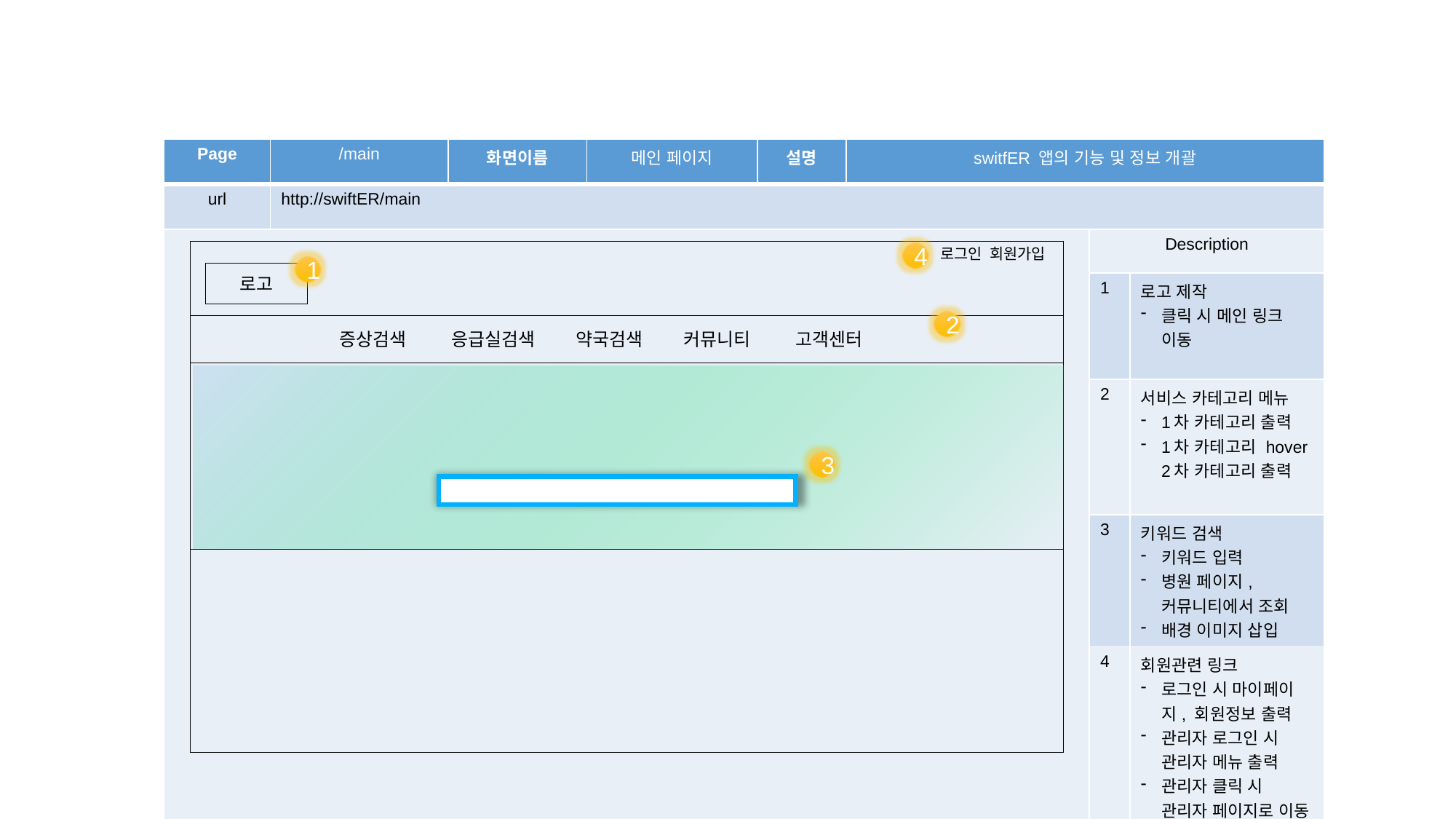

| Page | /main | 화면이름 | 메인 페이지 | 설명 | switfER 앱의 기능 및 정보 개괄 |  |  |
| --- | --- | --- | --- | --- | --- | --- | --- |
| url | http://swiftER/main |  |  |  |  |  |  |
|  |  |  |  |  |  | Description |  |
|  |  |  |  |  |  | 1 | 로고 제작 클릭 시 메인 링크 이동 |
|  |  |  |  |  |  | 2 | 서비스 카테고리 메뉴 1차 카테고리 출력 1차 카테고리 hover 2차 카테고리 출력 |
|  |  |  |  |  |  | 3 | 키워드 검색 키워드 입력 병원 페이지, 커뮤니티에서 조회 배경 이미지 삽입 |
|  |  |  |  |  |  | 4 | 회원관련 링크 로그인 시 마이페이지, 회원정보 출력 관리자 로그인 시 관리자 메뉴 출력 관리자 클릭 시 관리자 페이지로 이동 |

4
로그인  회원가입
1
로고
2
증상검색         응급실검색        약국검색        커뮤니티         고객센터

3